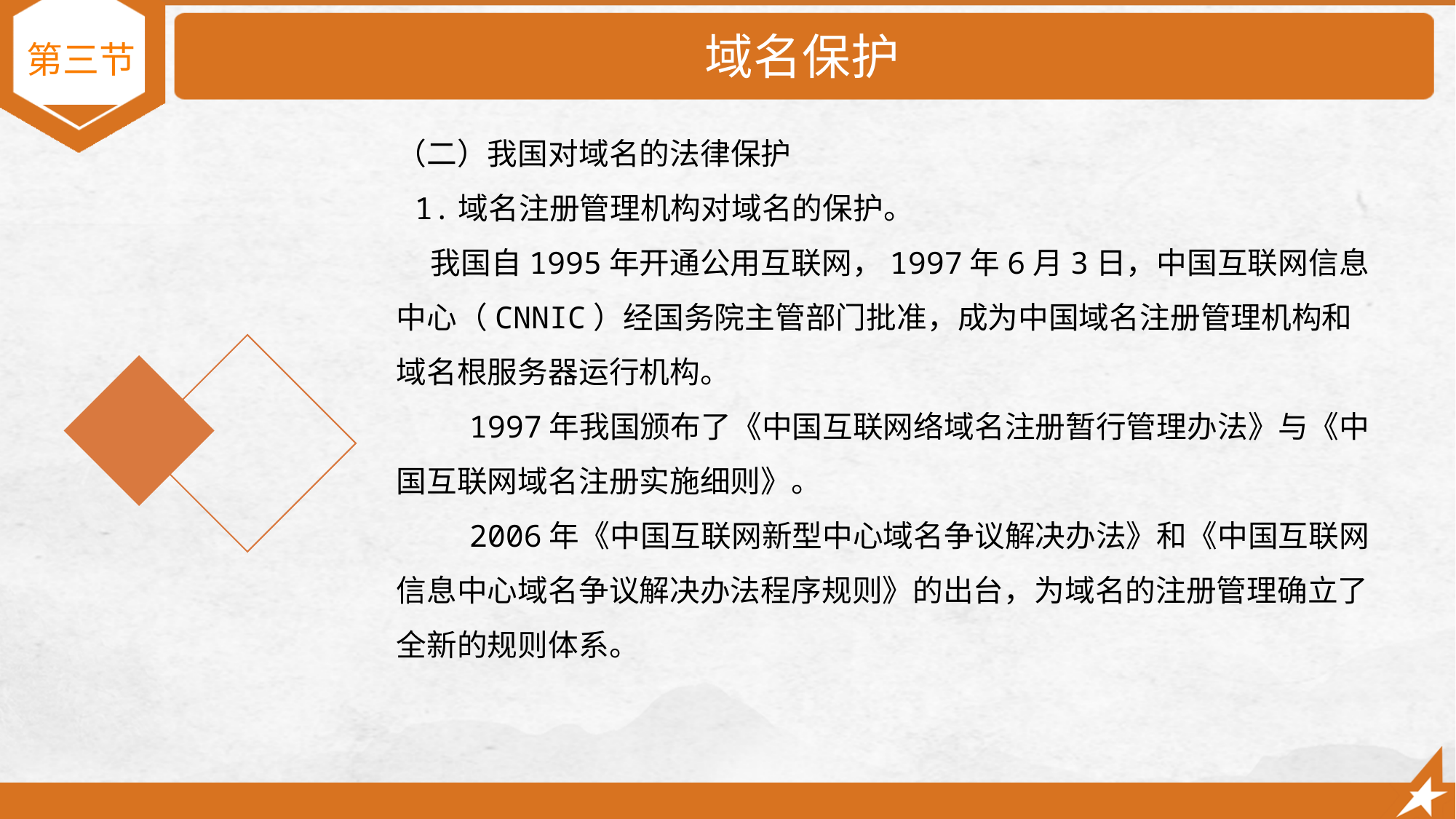

# 域名保护
第三节
（二）我国对域名的法律保护
 1.域名注册管理机构对域名的保护。
    我国自1995年开通公用互联网，1997年6月3日，中国互联网信息中心（CNNIC）经国务院主管部门批准，成为中国域名注册管理机构和域名根服务器运行机构。
    1997年我国颁布了《中国互联网络域名注册暂行管理办法》与《中国互联网域名注册实施细则》。
    2006年《中国互联网新型中心域名争议解决办法》和《中国互联网信息中心域名争议解决办法程序规则》的出台，为域名的注册管理确立了全新的规则体系。